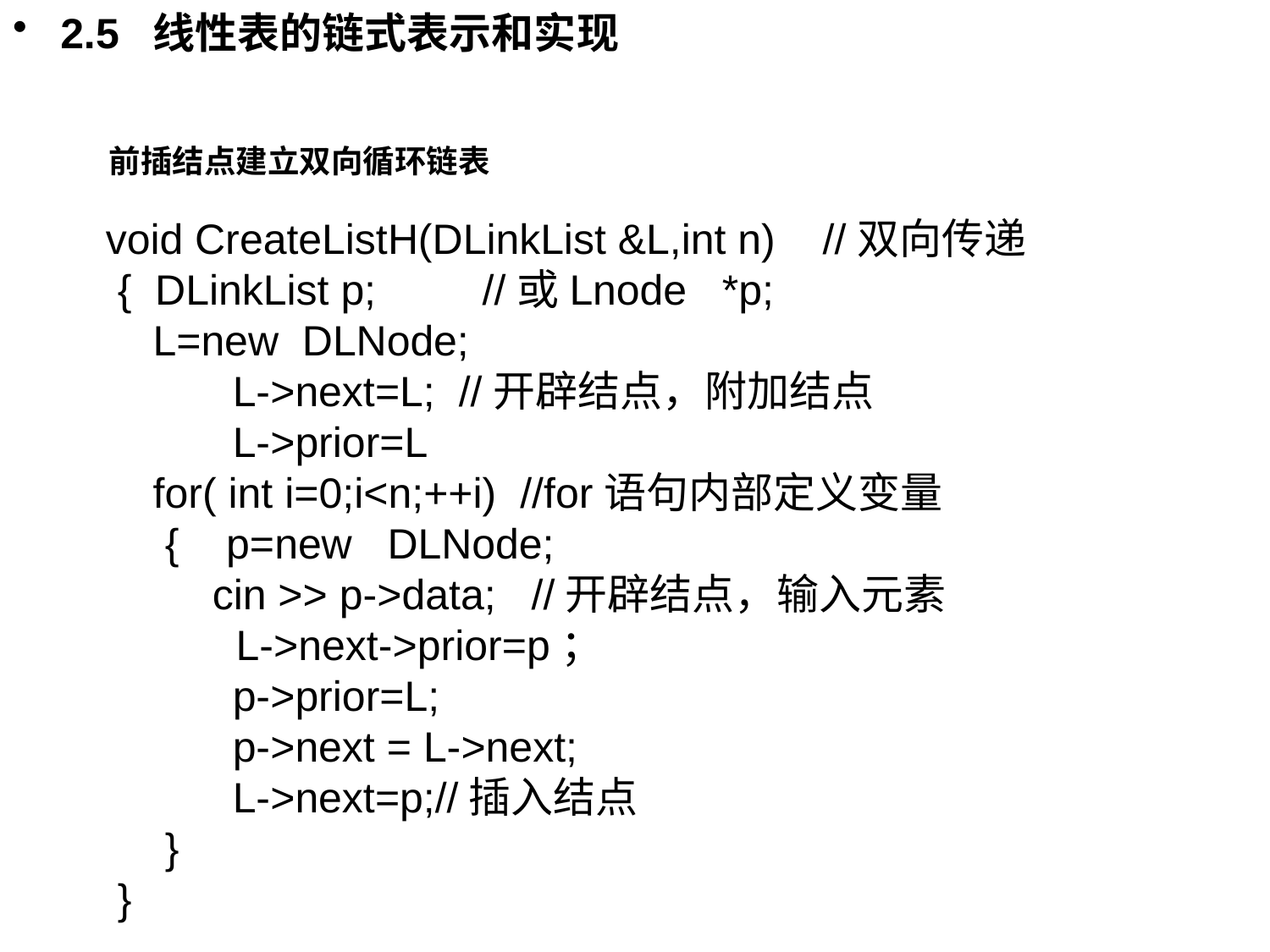

2.5  线性表的链式表示和实现
#
前插结点建立双向循环链表
void CreateListH(DLinkList &L,int n)    //双向传递
 {  DLinkList p;         //或Lnode   *p;
    L=new  DLNode;
	L->next=L;  //开辟结点，附加结点
	L->prior=L
    for( int i=0;i<n;++i)  //for语句内部定义变量
     {    p=new   DLNode;
         cin >> p->data;   //开辟结点，输入元素
           L->next->prior=p；
	p->prior=L;
	p->next = L->next;
	L->next=p;//插入结点
     }
 }